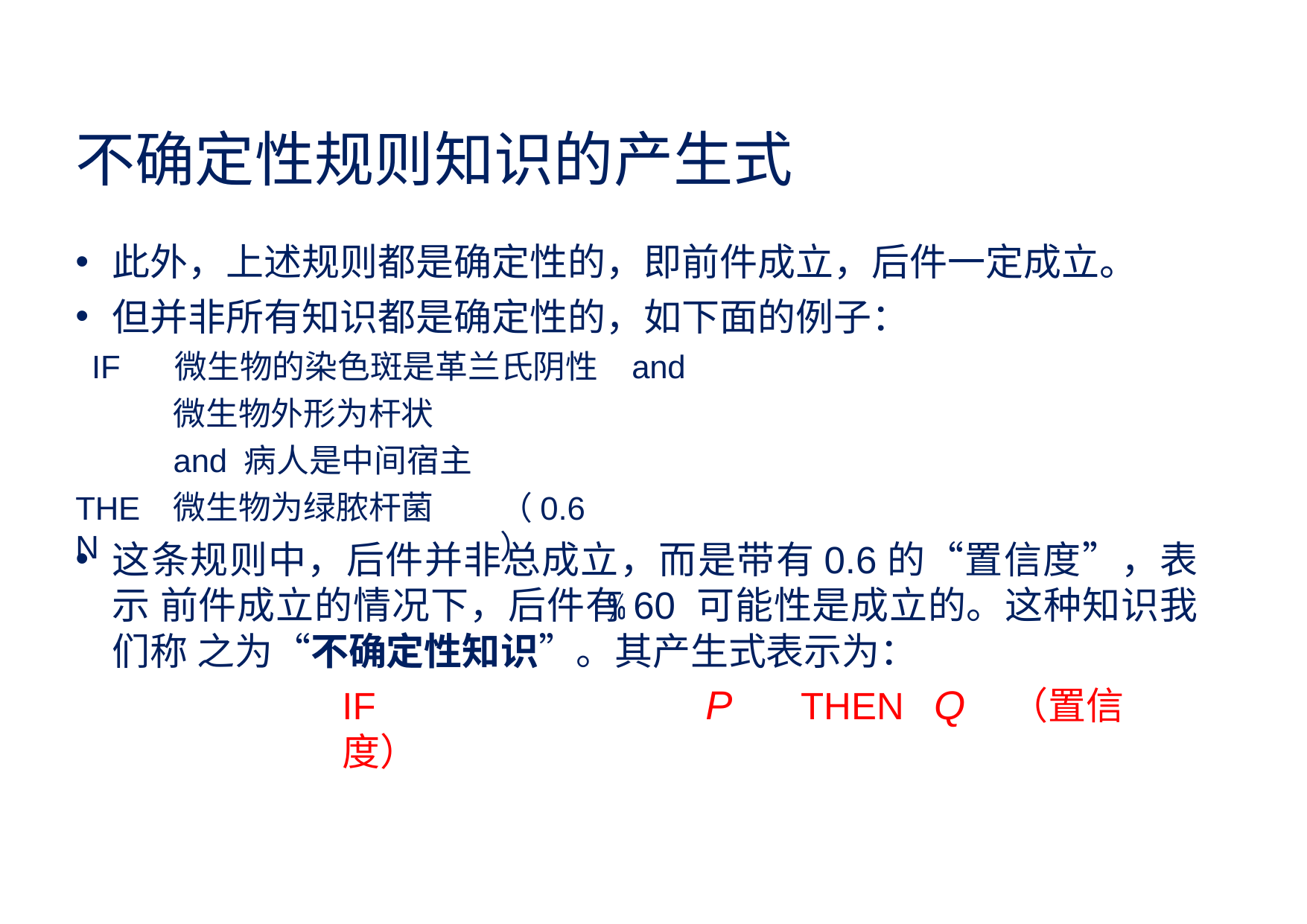

# 不确定性规则知识的产生式
此外，上述规则都是确定性的，即前件成立，后件一定成立。
但并非所有知识都是确定性的，如下面的例子：
IF	微生物的染色斑是革兰氏阴性	and
微生物外形为杆状	and 病人是中间宿主
微生物为绿脓杆菌
THEN
（0.6）
这条规则中，后件并非总成立，而是带有0.6的“置信度”，表示 前件成立的情况下，后件有60 可能性是成立的。这种知识我们称 之为“不确定性知识”。其产生式表示为：
IF	P	THEN	Q	（置信度）

51